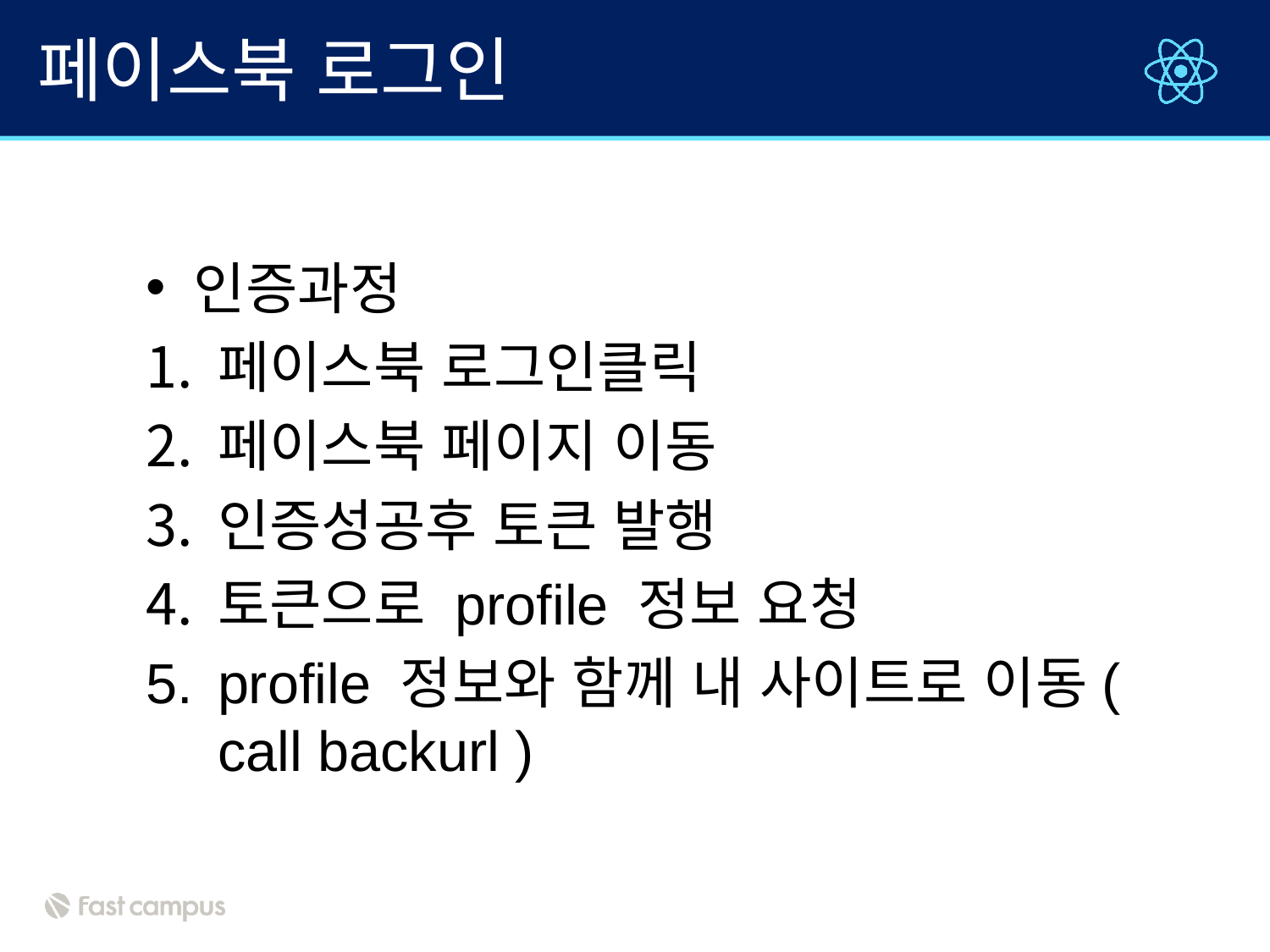

# 페이스북 로그인
인증과정
페이스북 로그인클릭
페이스북 페이지 이동
인증성공후 토큰 발행
토큰으로 profile 정보 요청
profile 정보와 함께 내 사이트로 이동( call backurl )